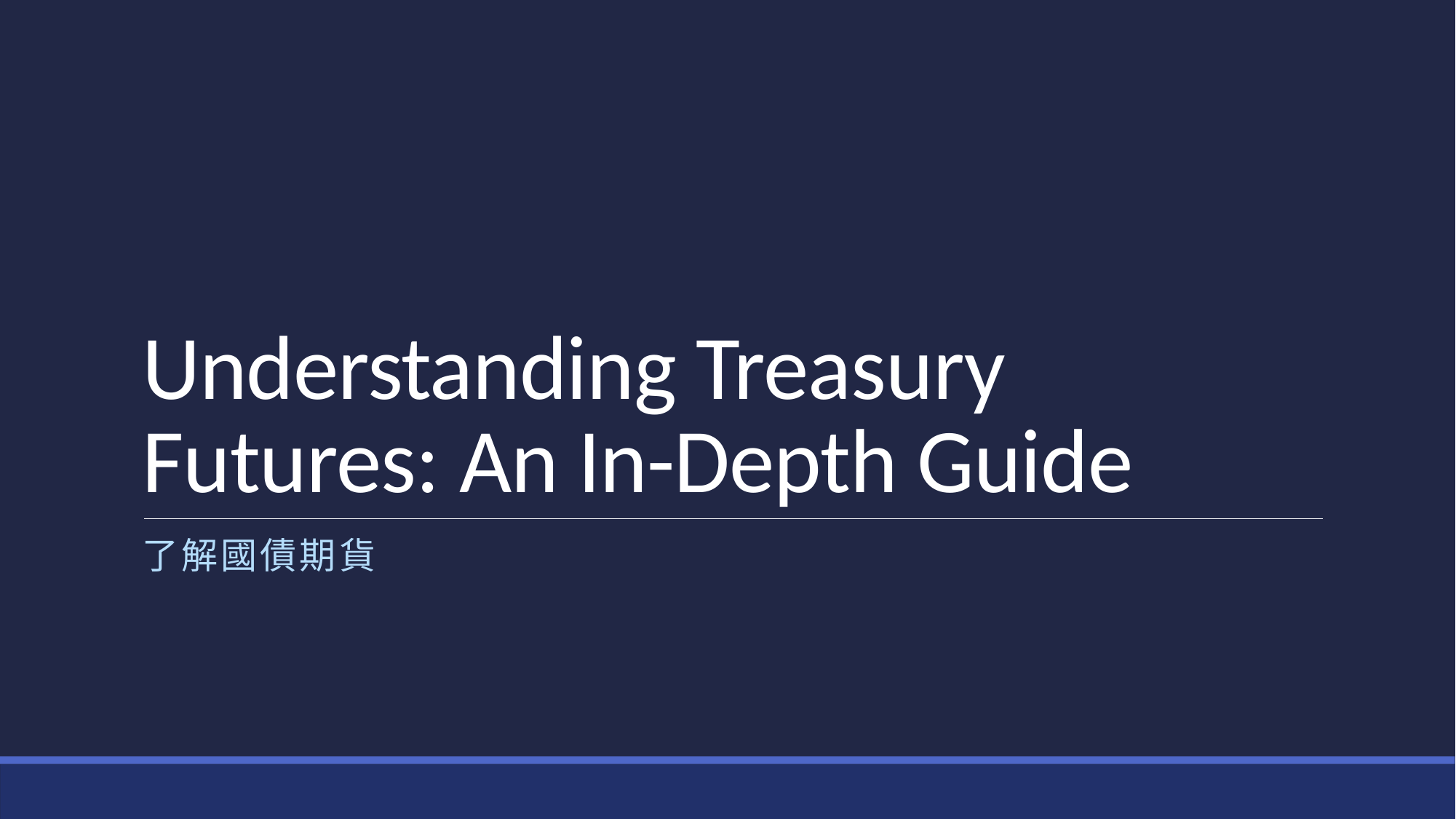

# Understanding Treasury Futures: An In-Depth Guide
了解國債期貨